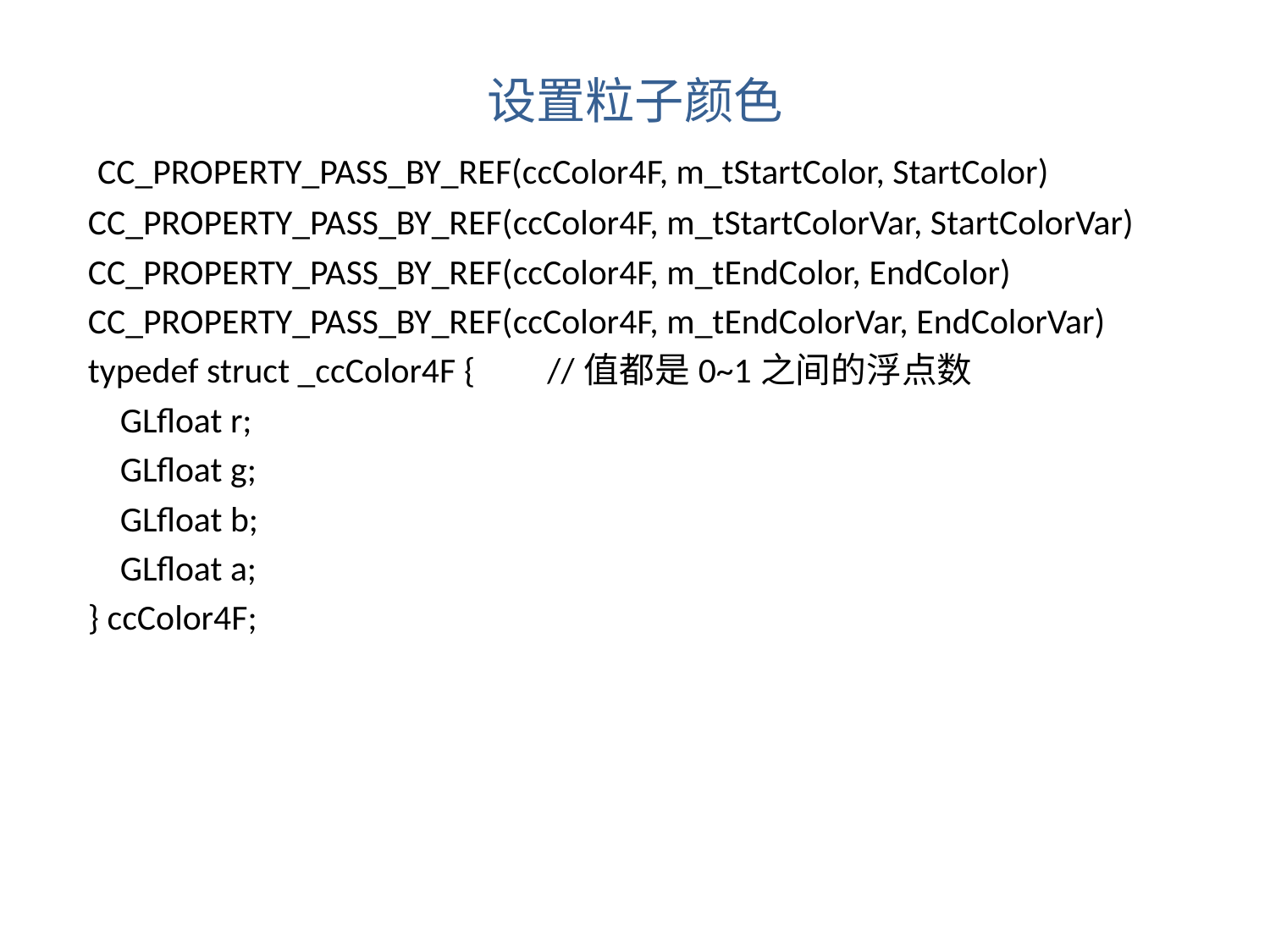

# 设置粒子颜色
 CC_PROPERTY_PASS_BY_REF(ccColor4F, m_tStartColor, StartColor)
CC_PROPERTY_PASS_BY_REF(ccColor4F, m_tStartColorVar, StartColorVar)
CC_PROPERTY_PASS_BY_REF(ccColor4F, m_tEndColor, EndColor)
CC_PROPERTY_PASS_BY_REF(ccColor4F, m_tEndColorVar, EndColorVar)
typedef struct _ccColor4F {         //值都是0~1之间的浮点数
    GLfloat r;
    GLfloat g;
    GLfloat b;
    GLfloat a;
} ccColor4F;